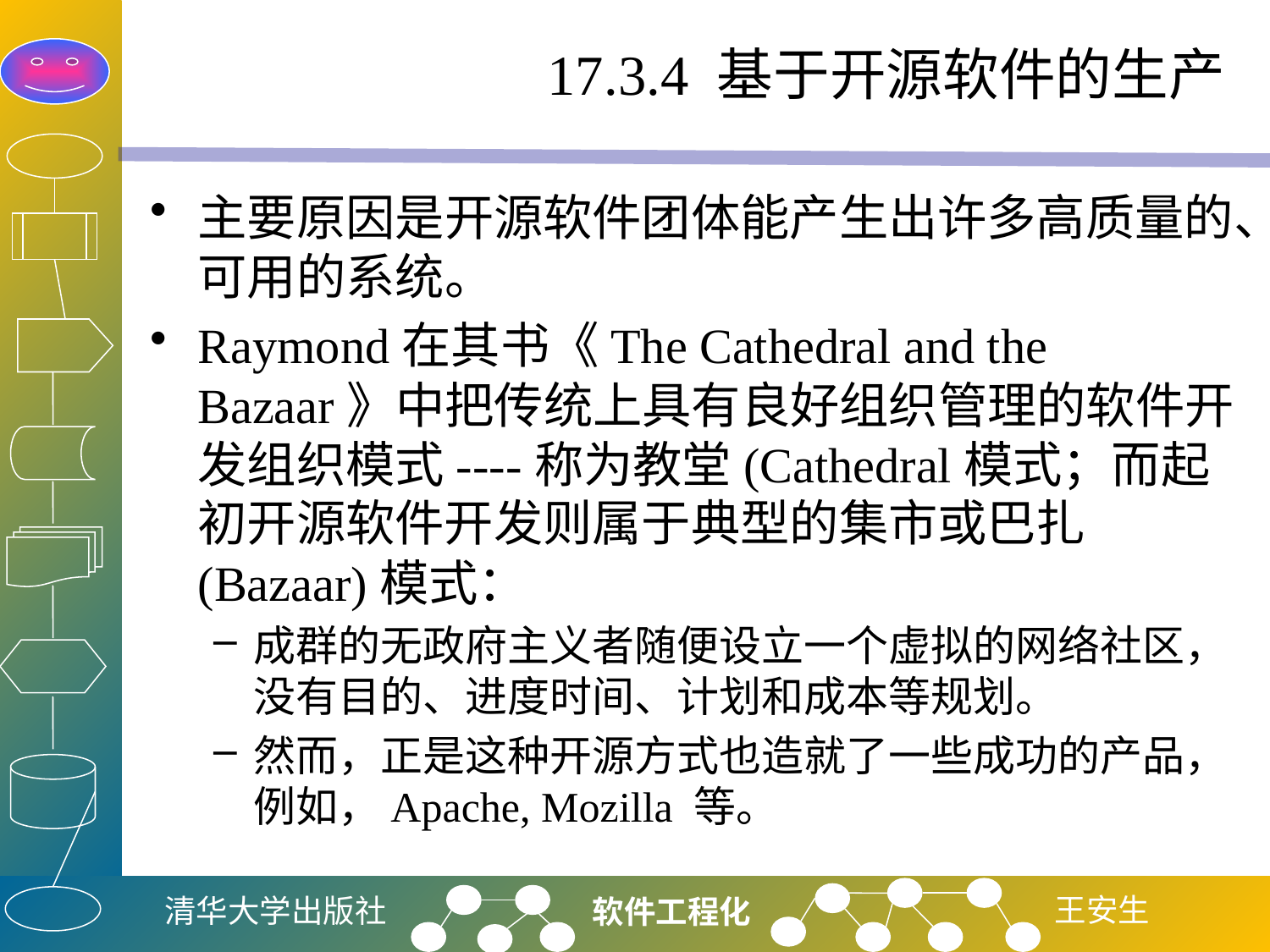

# 17.3.4 基于开源软件的生产
主要原因是开源软件团体能产生出许多高质量的、可用的系统。
Raymond在其书《The Cathedral and the Bazaar》中把传统上具有良好组织管理的软件开发组织模式----称为教堂(Cathedral模式；而起初开源软件开发则属于典型的集市或巴扎(Bazaar)模式：
成群的无政府主义者随便设立一个虚拟的网络社区，没有目的、进度时间、计划和成本等规划。
然而，正是这种开源方式也造就了一些成功的产品，例如，Apache, Mozilla 等。